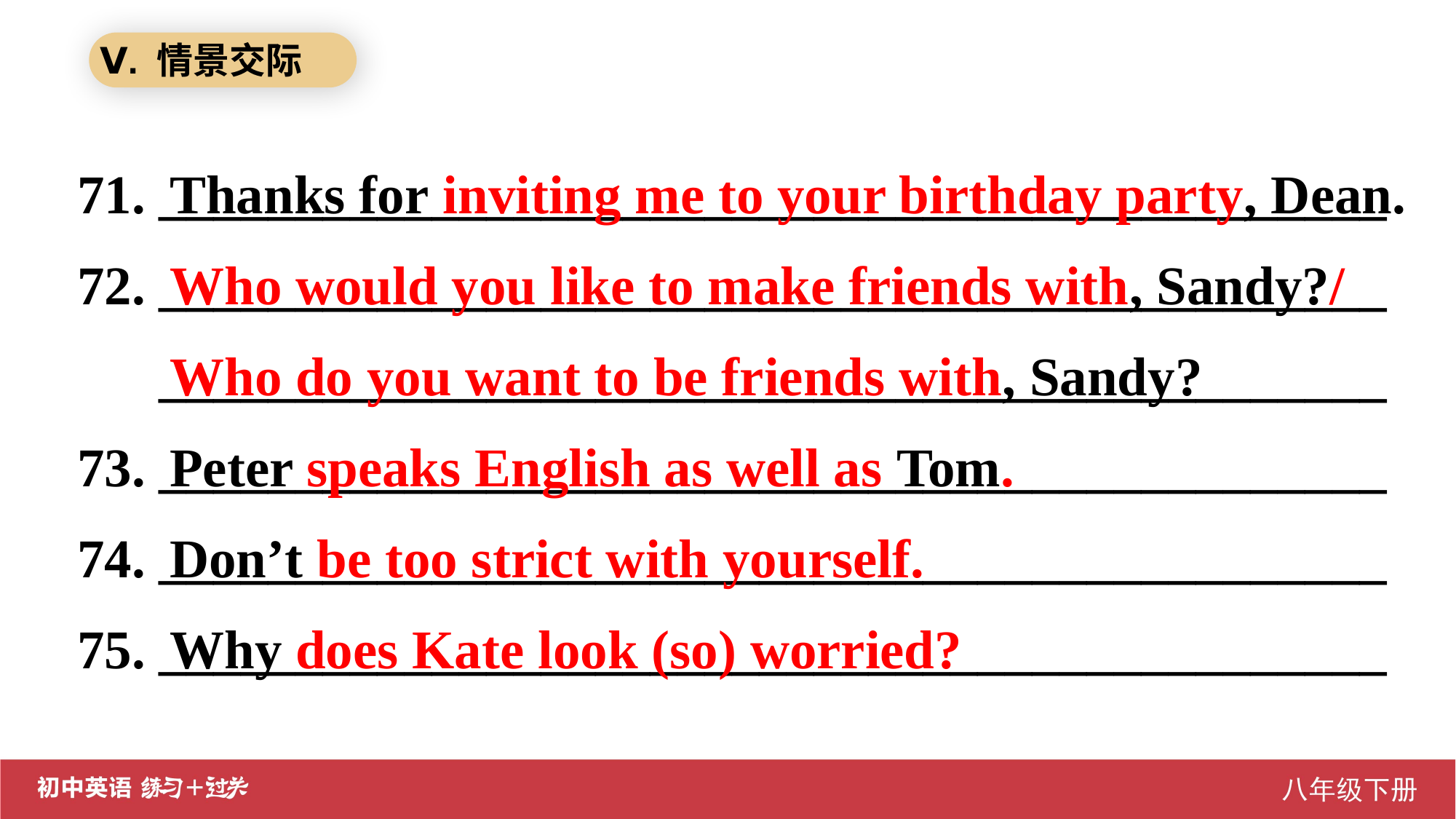

Ⅴ. 情景交际
71. _____________________________________________
72. _____________________________________________
      _____________________________________________
73. _____________________________________________
74. _____________________________________________
75. _____________________________________________
Thanks for inviting me to your birthday party, Dean.
Who would you like to make friends with, Sandy?/
Who do you want to be friends with, Sandy?
Peter speaks English as well as Tom.
Don’t be too strict with yourself.
Why does Kate look (so) worried?